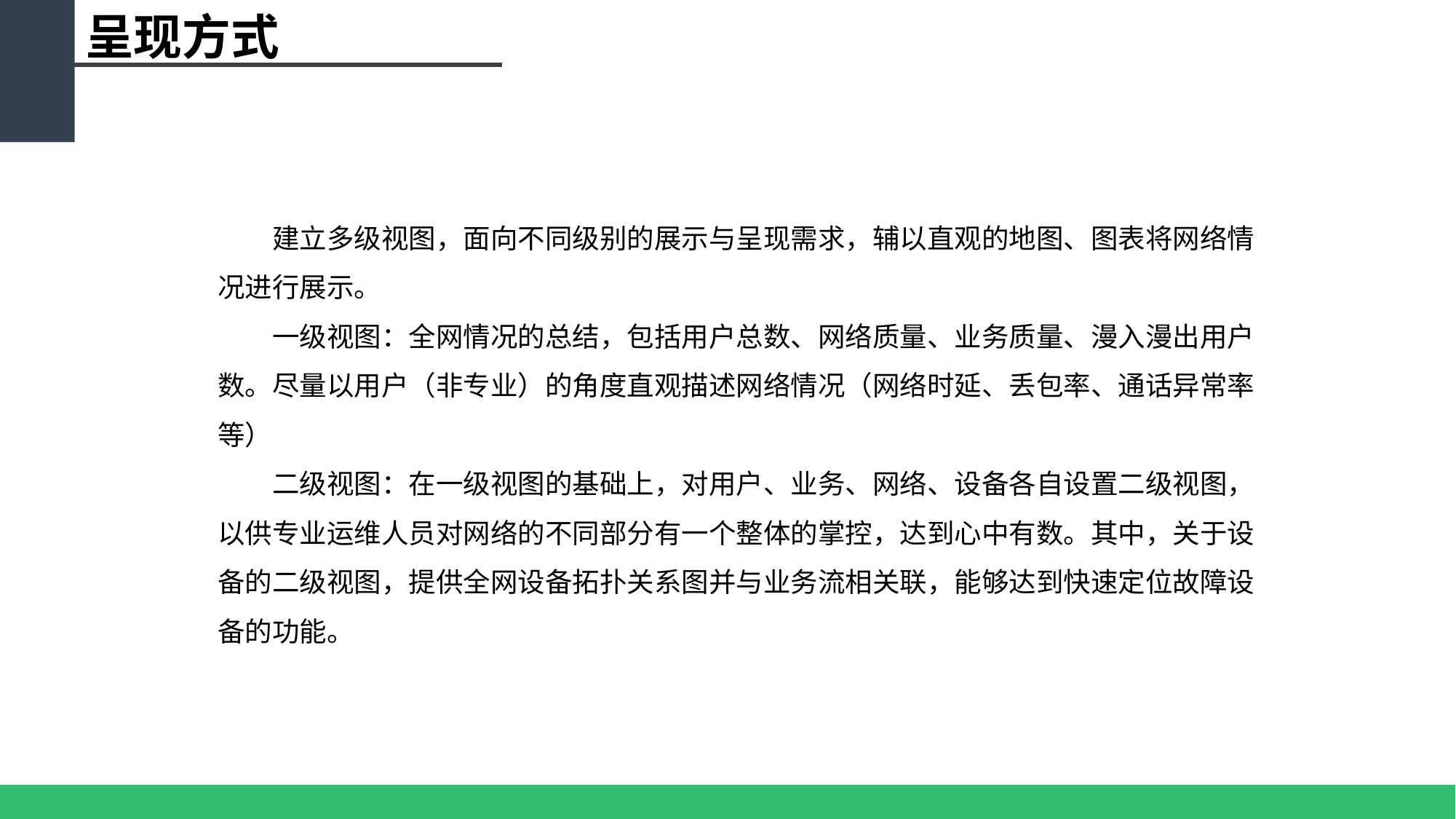

呈现方式
建立多级视图，面向不同级别的展示与呈现需求，辅以直观的地图、图表将网络情况进行展示。
一级视图：全网情况的总结，包括用户总数、网络质量、业务质量、漫入漫出用户数。尽量以用户（非专业）的角度直观描述网络情况（网络时延、丢包率、通话异常率等）
二级视图：在一级视图的基础上，对用户、业务、网络、设备各自设置二级视图，以供专业运维人员对网络的不同部分有一个整体的掌控，达到心中有数。其中，关于设备的二级视图，提供全网设备拓扑关系图并与业务流相关联，能够达到快速定位故障设备的功能。